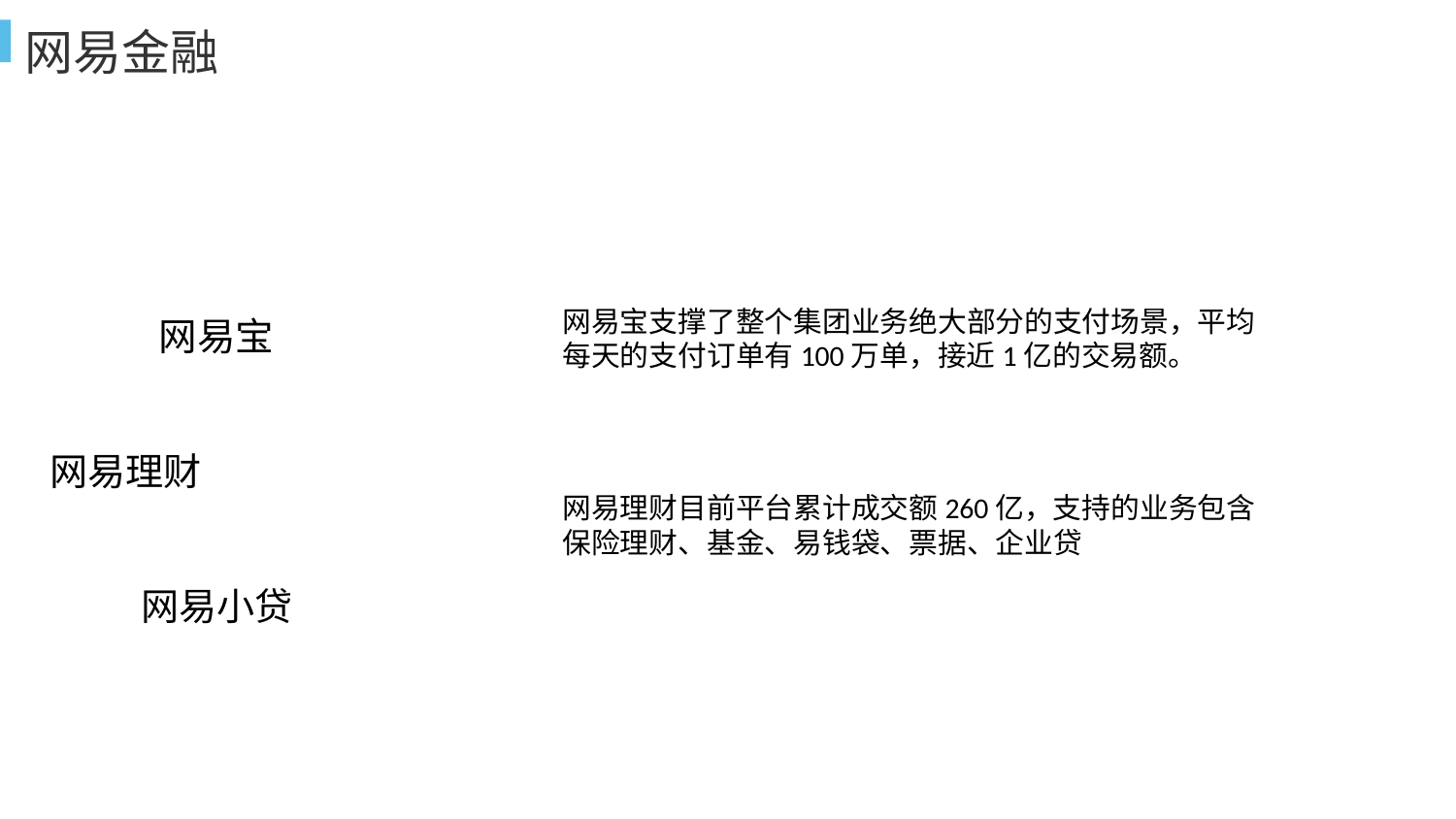

网易金融

网易宝
网易理财
网易小贷
网易宝支撑了整个集团业务绝大部分的支付场景，平均每天的支付订单有100万单，接近1亿的交易额。
网易理财目前平台累计成交额260亿，支持的业务包含保险理财、基金、易钱袋、票据、企业贷